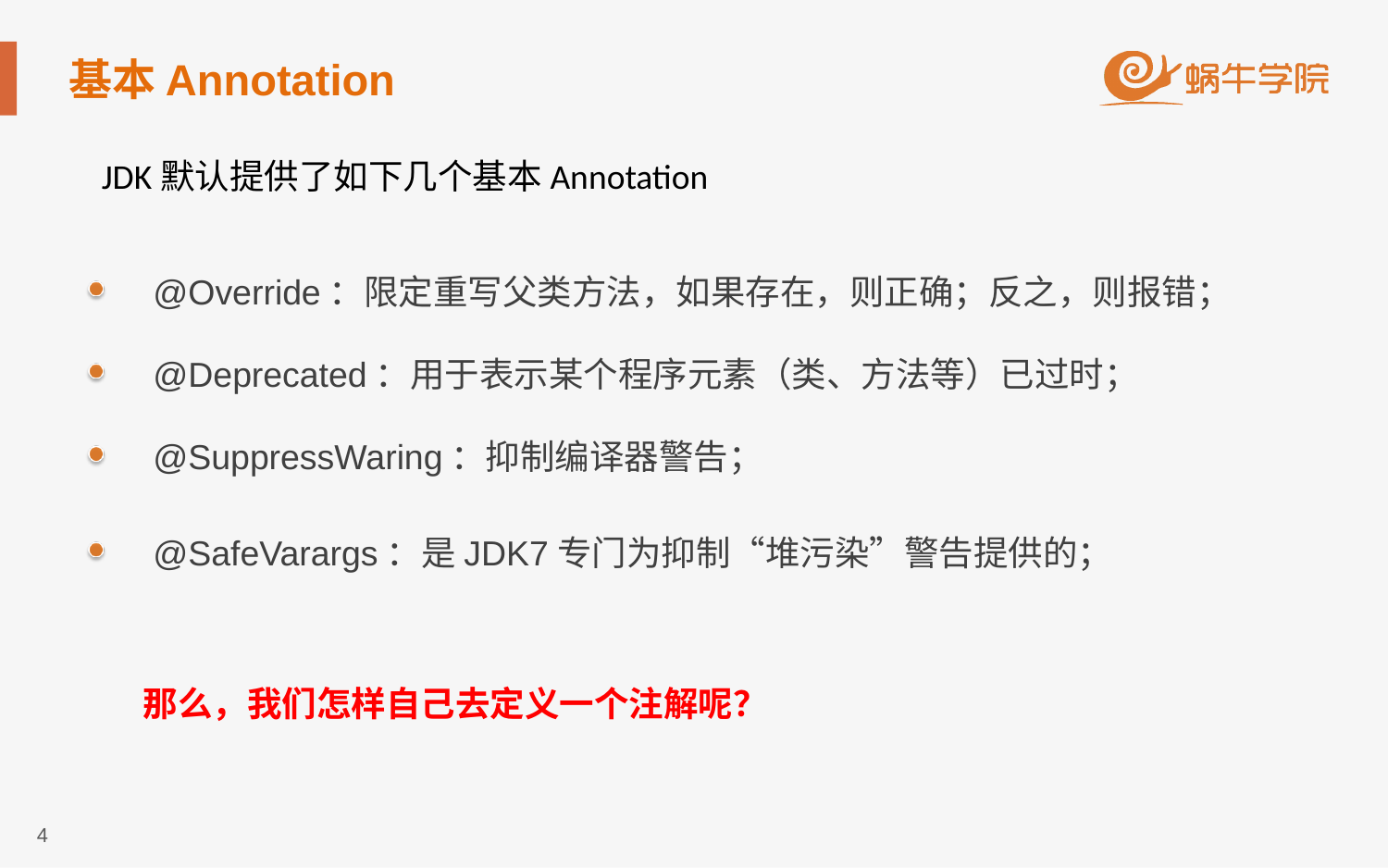

# 基本Annotation
JDK默认提供了如下几个基本Annotation
@Override：限定重写父类方法，如果存在，则正确；反之，则报错；
@Deprecated：用于表示某个程序元素（类、方法等）已过时；
@SuppressWaring：抑制编译器警告；
@SafeVarargs：是JDK7专门为抑制“堆污染”警告提供的；
那么，我们怎样自己去定义一个注解呢？